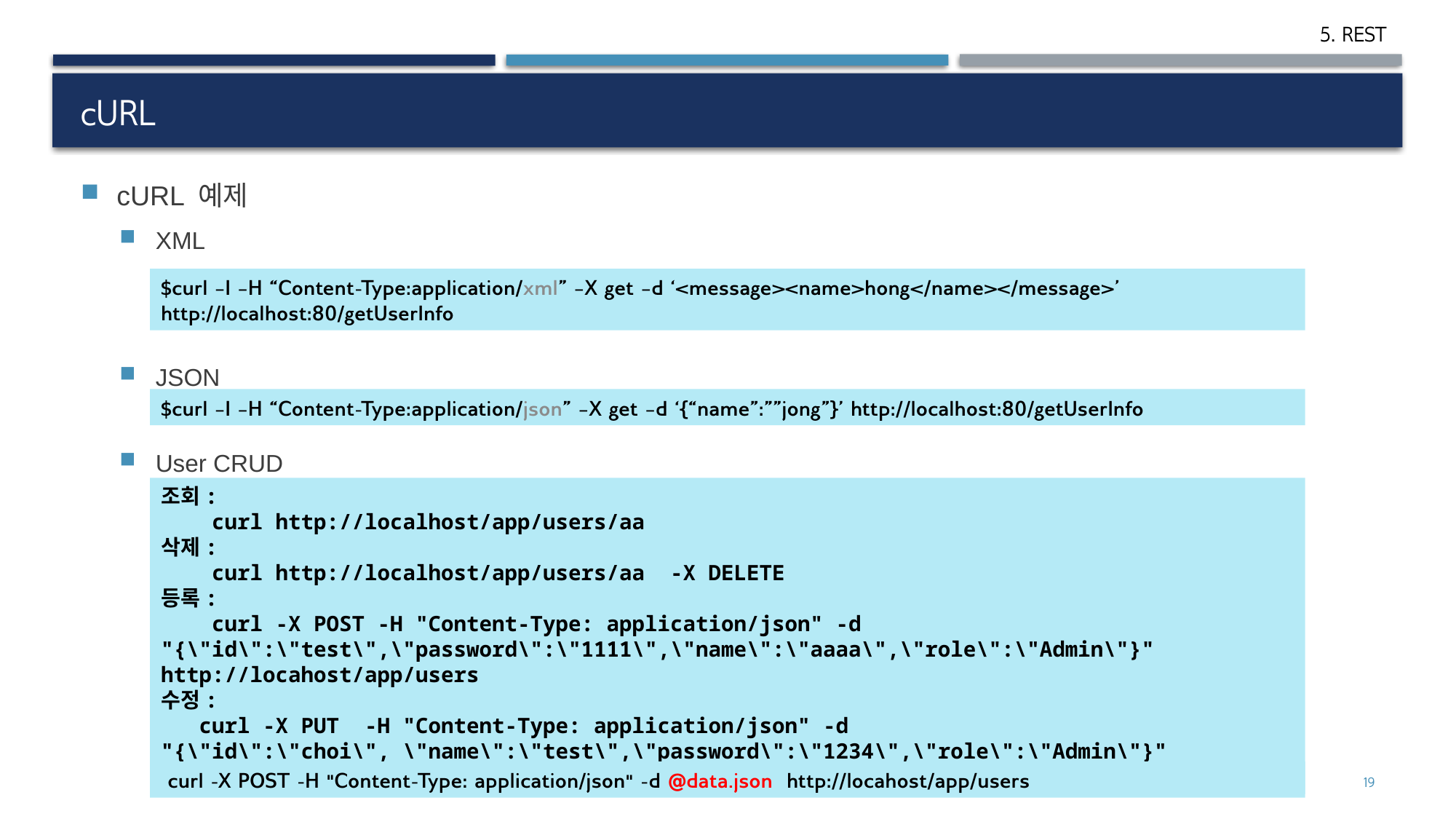

# cURL
cURL 예제
XML

JSON

User CRUD
$curl –I –H “Content-Type:application/xml” –X get –d ‘<message><name>hong</name></message>’ http://localhost:80/getUserInfo
$curl –I –H “Content-Type:application/json” –X get –d ‘{“name”:””jong”}’ http://localhost:80/getUserInfo
조회:
    curl http://localhost/app/users/aa
삭제:
    curl http://localhost/app/users/aa  -X DELETE
등록:
    curl -X POST -H "Content-Type: application/json" -d "{\"id\":\"test\",\"password\":\"1111\",\"name\":\"aaaa\",\"role\":\"Admin\"}"  http://locahost/app/users
수정:
   curl -X PUT  -H "Content-Type: application/json" -d "{\"id\":\"choi\", \"name\":\"test\",\"password\":\"1234\",\"role\":\"Admin\"}" http://localhost/app/users
19
 curl -X POST -H "Content-Type: application/json" -d @data.json  http://locahost/app/users